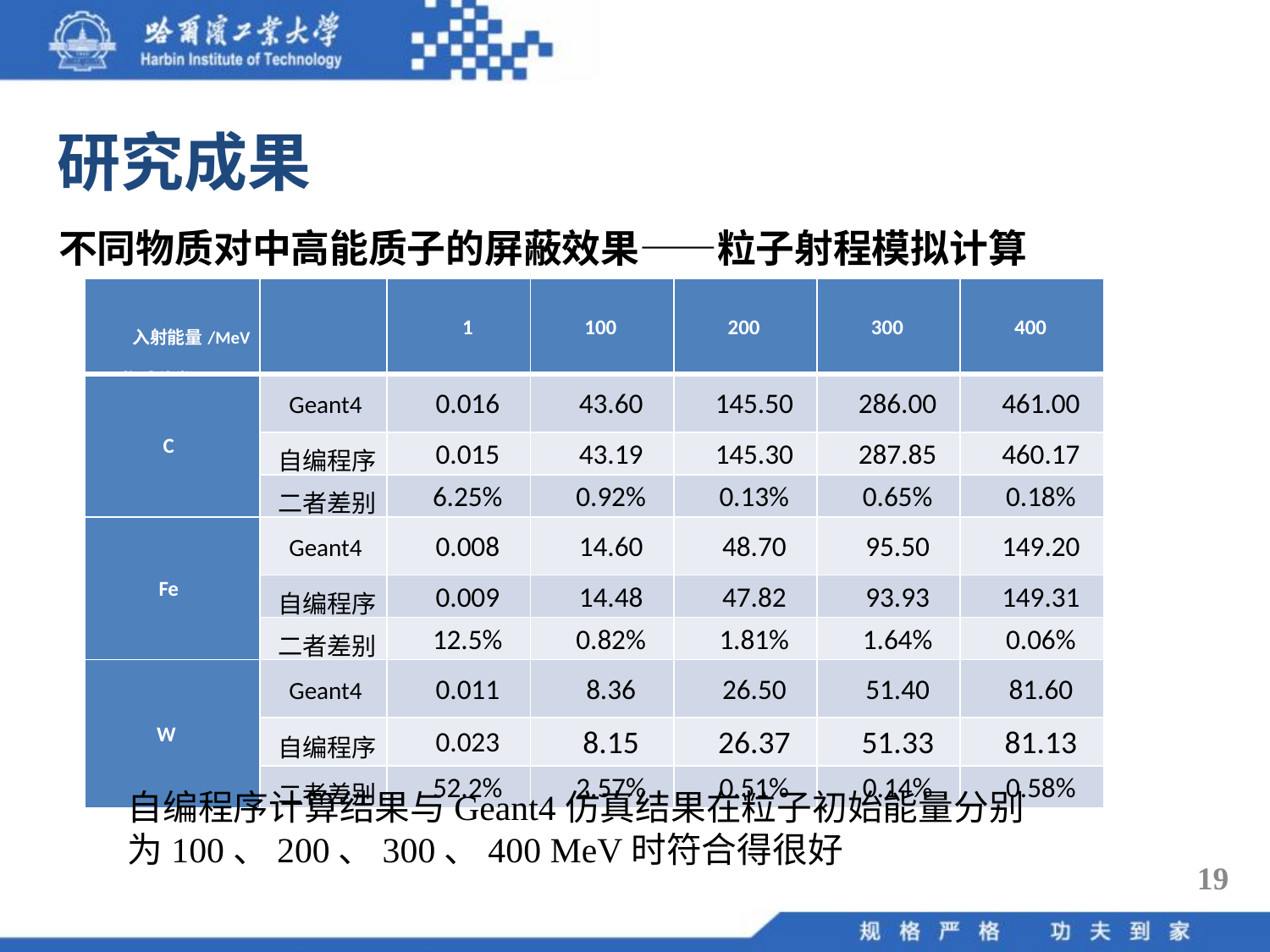

研究成果
不同物质对中高能质子的屏蔽效果——粒子射程模拟计算

| 入射能量/MeV 物质种类 |  | 1 | 100 | 200 | 300 | 400 |
| --- | --- | --- | --- | --- | --- | --- |
| C | Geant4 | 0.016 | 43.60 | 145.50 | 286.00 | 461.00 |
|  | 自编程序 | 0.015 | 43.19 | 145.30 | 287.85 | 460.17 |
|  | 二者差别 | 6.25% | 0.92% | 0.13% | 0.65% | 0.18% |
| Fe | Geant4 | 0.008 | 14.60 | 48.70 | 95.50 | 149.20 |
|  | 自编程序 | 0.009 | 14.48 | 47.82 | 93.93 | 149.31 |
|  | 二者差别 | 12.5% | 0.82% | 1.81% | 1.64% | 0.06% |
| W | Geant4 | 0.011 | 8.36 | 26.50 | 51.40 | 81.60 |
|  | 自编程序 | 0.023 | 8.15 | 26.37 | 51.33 | 81.13 |
|  | 二者差别 | 52.2% | 2.57% | 0.51% | 0.14% | 0.58% |
自编程序计算结果与Geant4仿真结果在粒子初始能量分别为100、200、300、400 MeV时符合得很好
19